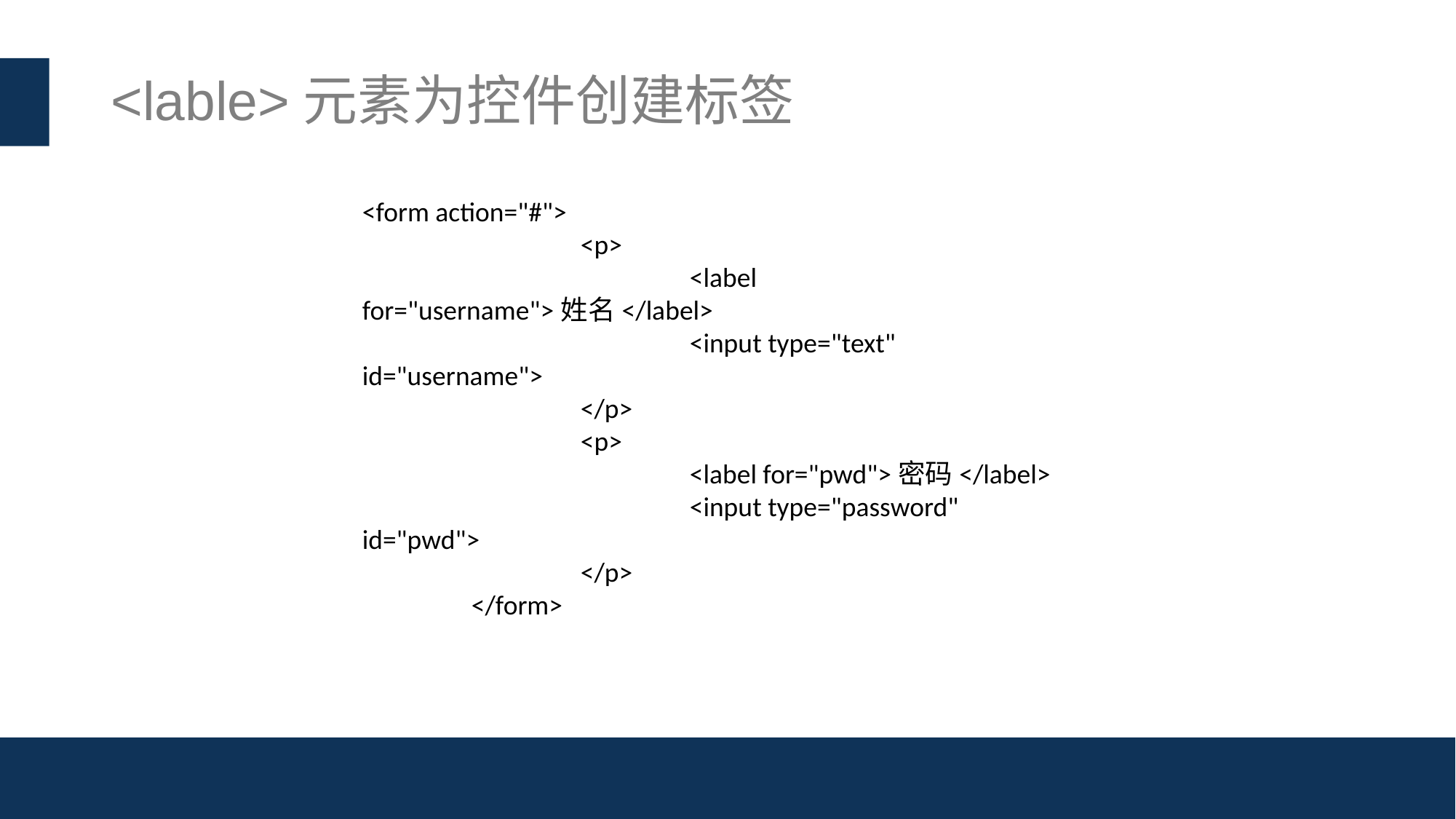

# <lable>元素为控件创建标签

<form action="#">
		<p>
			<label for="username">姓名</label>
			<input type="text" id="username">
		</p>
		<p>
			<label for="pwd">密码</label>
			<input type="password" id="pwd">
		</p>
	</form>